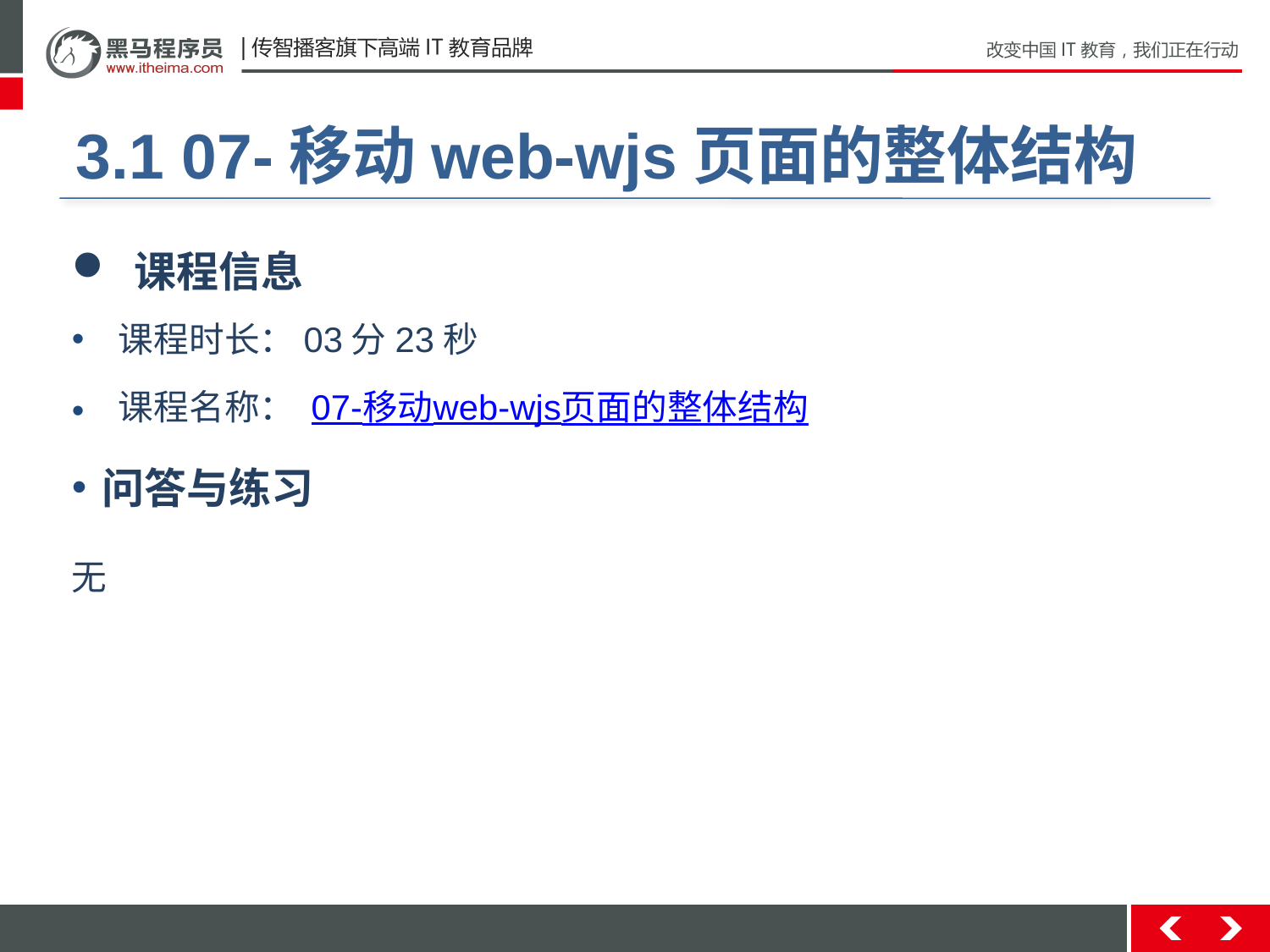

#
3.1 07-移动web-wjs页面的整体结构
 课程信息
 课程时长：03分23秒
 课程名称： 07-移动web-wjs页面的整体结构
问答与练习
无